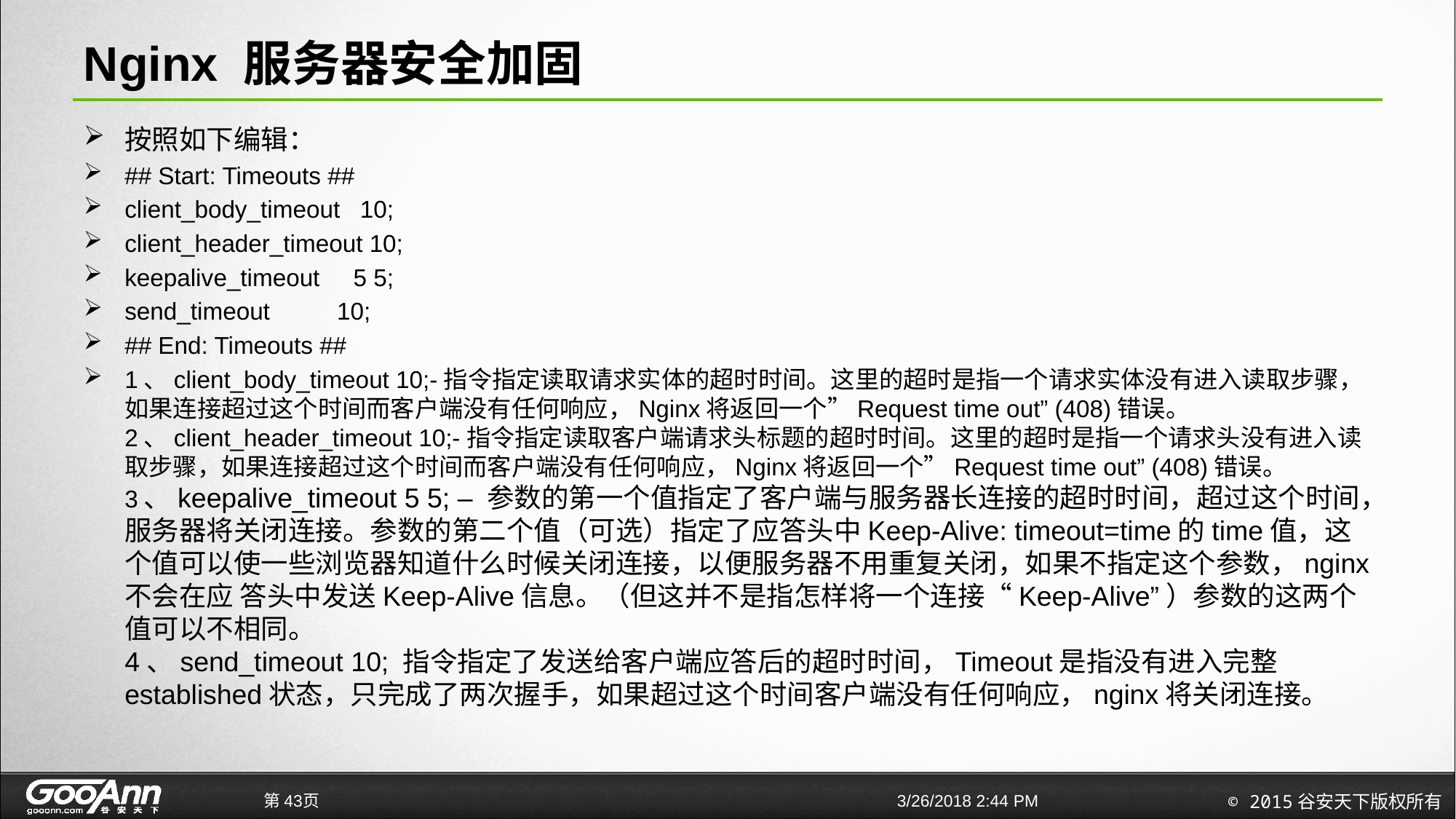

# Nginx 服务器安全加固
按照如下编辑：
## Start: Timeouts ##
client_body_timeout   10;
client_header_timeout 10;
keepalive_timeout     5 5;
send_timeout          10;
## End: Timeouts ##
1、client_body_timeout 10;-指令指定读取请求实体的超时时间。这里的超时是指一个请求实体没有进入读取步骤，如果连接超过这个时间而客户端没有任何响应，Nginx将返回一个”Request time out” (408)错误。
2、client_header_timeout 10;-指令指定读取客户端请求头标题的超时时间。这里的超时是指一个请求头没有进入读取步骤，如果连接超过这个时间而客户端没有任何响应，Nginx将返回一个”Request time out” (408)错误。
3、keepalive_timeout 5 5; – 参数的第一个值指定了客户端与服务器长连接的超时时间，超过这个时间，服务器将关闭连接。参数的第二个值（可选）指定了应答头中Keep-Alive: timeout=time的time值，这个值可以使一些浏览器知道什么时候关闭连接，以便服务器不用重复关闭，如果不指定这个参数，nginx不会在应 答头中发送Keep-Alive信息。（但这并不是指怎样将一个连接“Keep-Alive”）参数的这两个值可以不相同。
4、send_timeout 10; 指令指定了发送给客户端应答后的超时时间，Timeout是指没有进入完整established状态，只完成了两次握手，如果超过这个时间客户端没有任何响应，nginx将关闭连接。